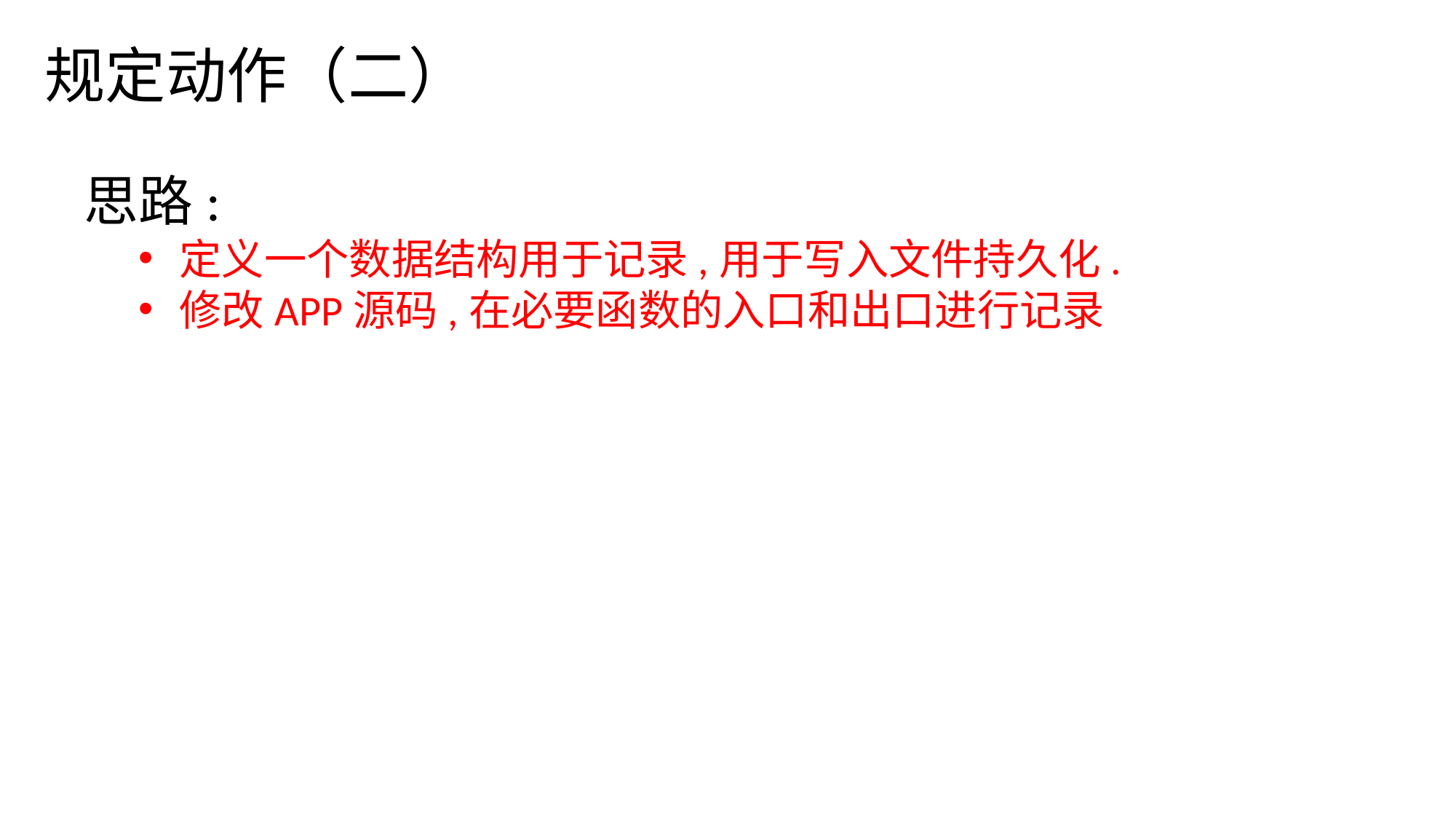

# 规定动作（二）
思路:
定义一个数据结构用于记录,用于写入文件持久化.
修改APP源码,在必要函数的入口和出口进行记录